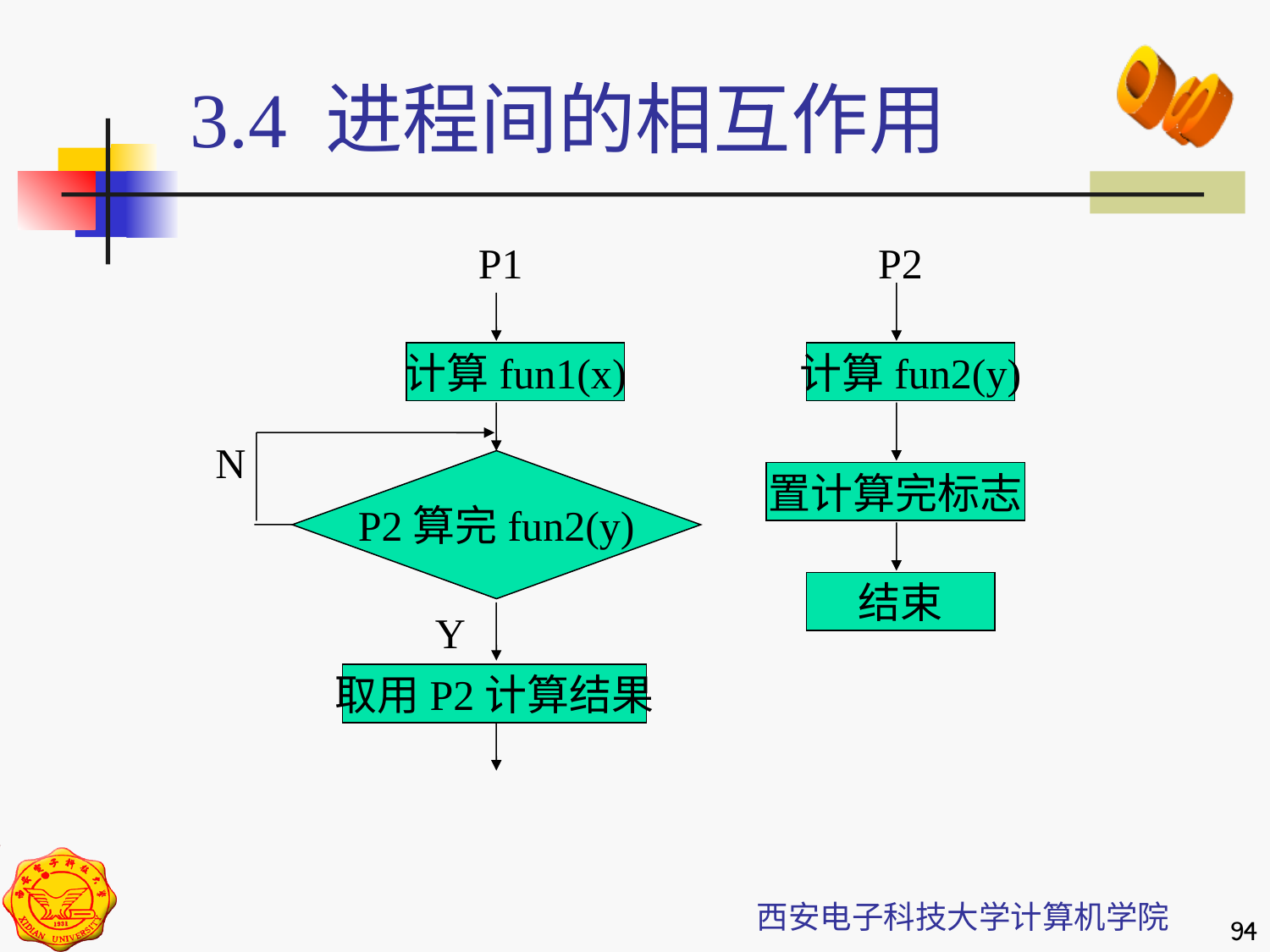

3.4 进程间的相互作用
P1

计算fun1(x)

N

P2算完fun2(y)

Y

取用P2计算结果

P2

计算fun2(y)

置计算完标志

结束
94